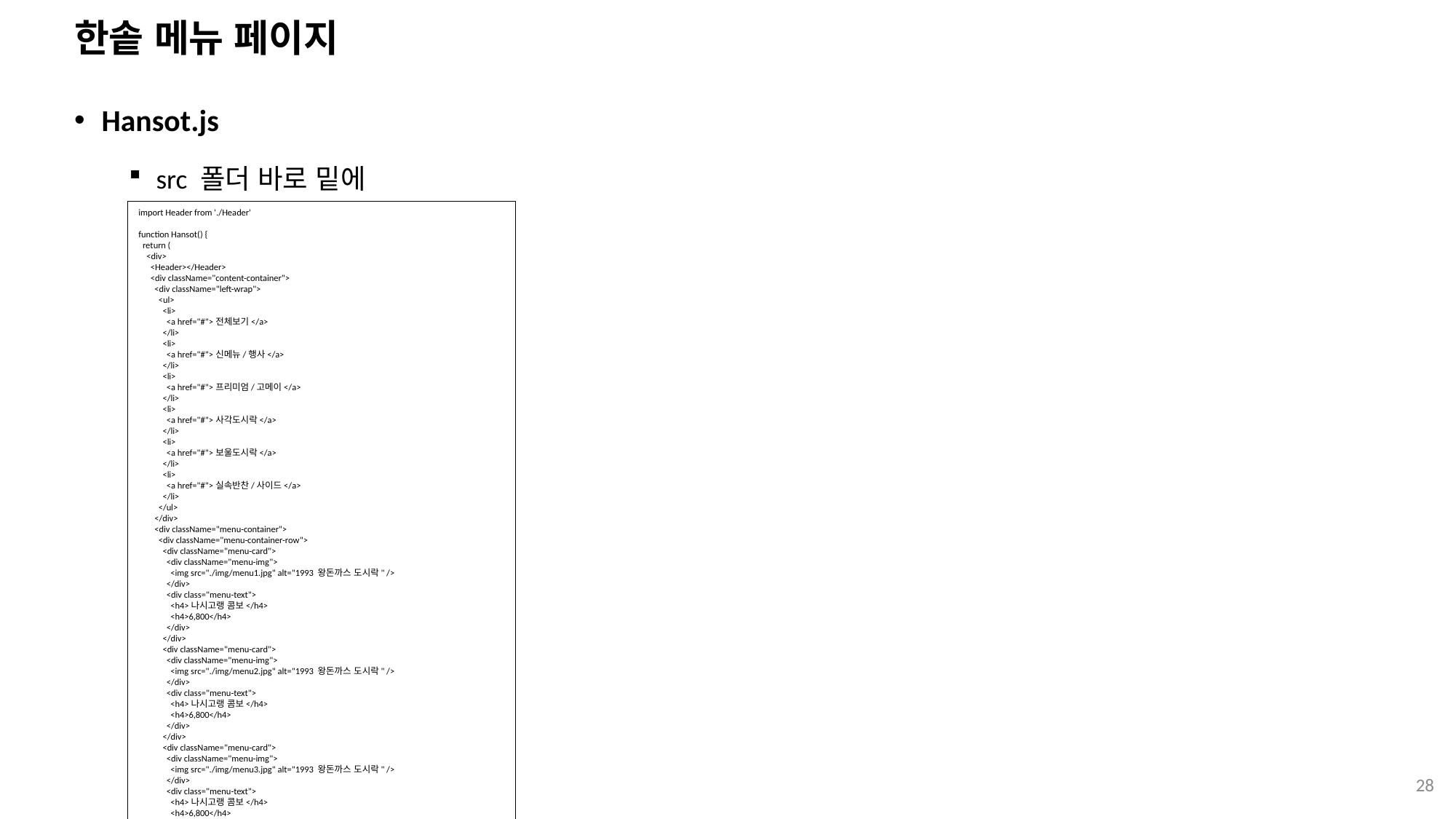

# 한솥 메뉴 페이지
Hansot.js
src 폴더 바로 밑에
import Header from './Header'

function Hansot() {
  return (
    <div>
      <Header></Header>
      <div className="content-container">
        <div className="left-wrap">
          <ul>
            <li>
              <a href="#">전체보기</a>
            </li>
            <li>
              <a href="#">신메뉴/행사</a>
            </li>
            <li>
              <a href="#">프리미엄/고메이</a>
            </li>
            <li>
              <a href="#">사각도시락</a>
            </li>
            <li>
              <a href="#">보울도시락</a>
            </li>
            <li>
              <a href="#">실속반찬/사이드</a>
            </li>
          </ul>
        </div>
        <div className="menu-container">
          <div className="menu-container-row">
            <div className="menu-card">
              <div className="menu-img">
                <img src="./img/menu1.jpg" alt="1993 왕돈까스 도시락" />
              </div>
              <div class="menu-text">
                <h4>나시고랭 콤보</h4>
                <h4>6,800</h4>
              </div>
            </div>
            <div className="menu-card">
              <div className="menu-img">
                <img src="./img/menu2.jpg" alt="1993 왕돈까스 도시락" />
              </div>
              <div class="menu-text">
                <h4>나시고랭 콤보</h4>
                <h4>6,800</h4>
              </div>
            </div>
            <div className="menu-card">
              <div className="menu-img">
                <img src="./img/menu3.jpg" alt="1993 왕돈까스 도시락" />
              </div>
              <div class="menu-text">
                <h4>나시고랭 콤보</h4>
                <h4>6,800</h4>
              </div>
            </div>
          </div>
        </div>
      </div>
    </div>
  )
}
export default Hansot
28